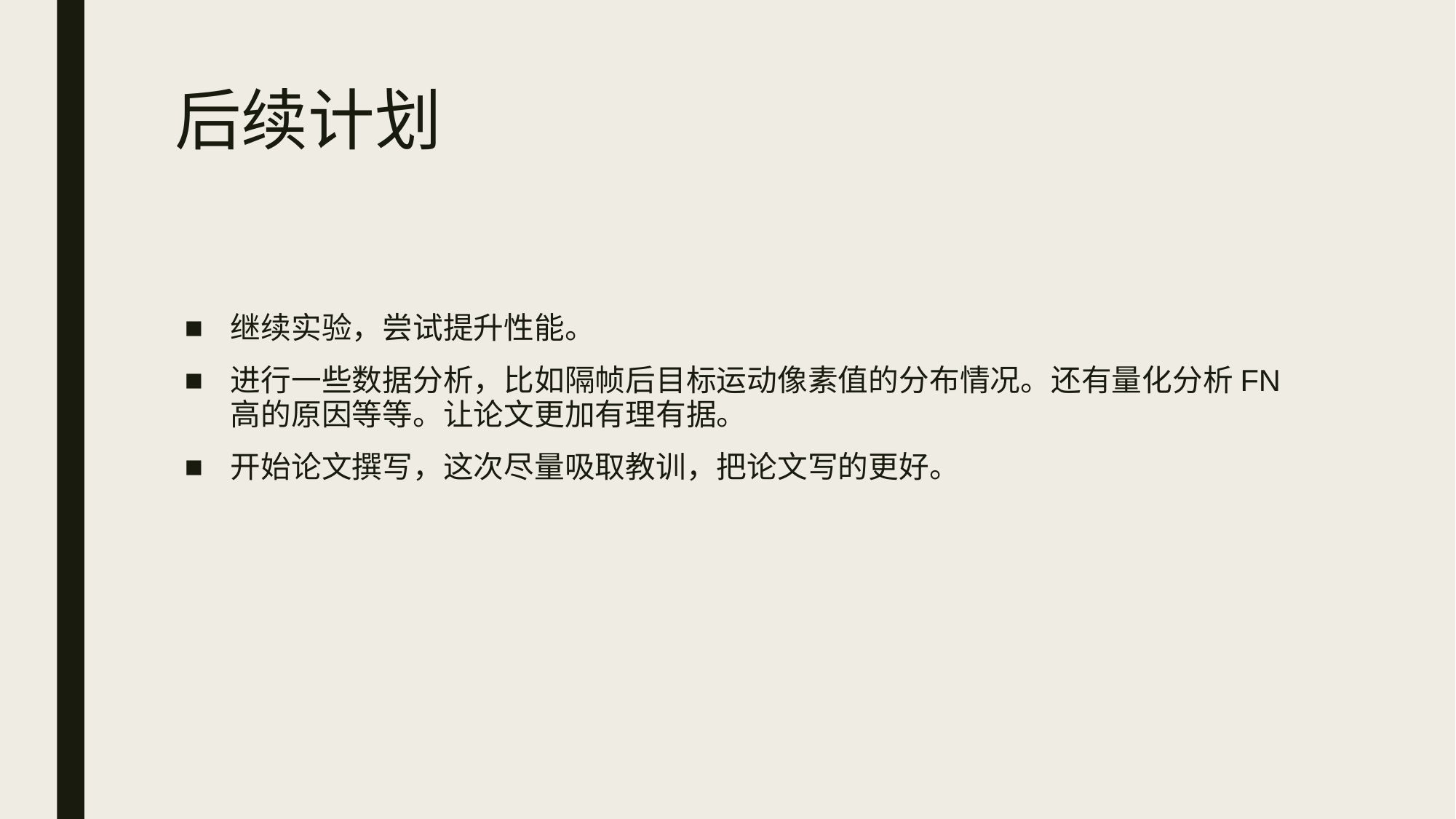

# 后续计划

继续实验，尝试提升性能。
进行一些数据分析，比如隔帧后目标运动像素值的分布情况。还有量化分析FN高的原因等等。让论文更加有理有据。
开始论文撰写，这次尽量吸取教训，把论文写的更好。